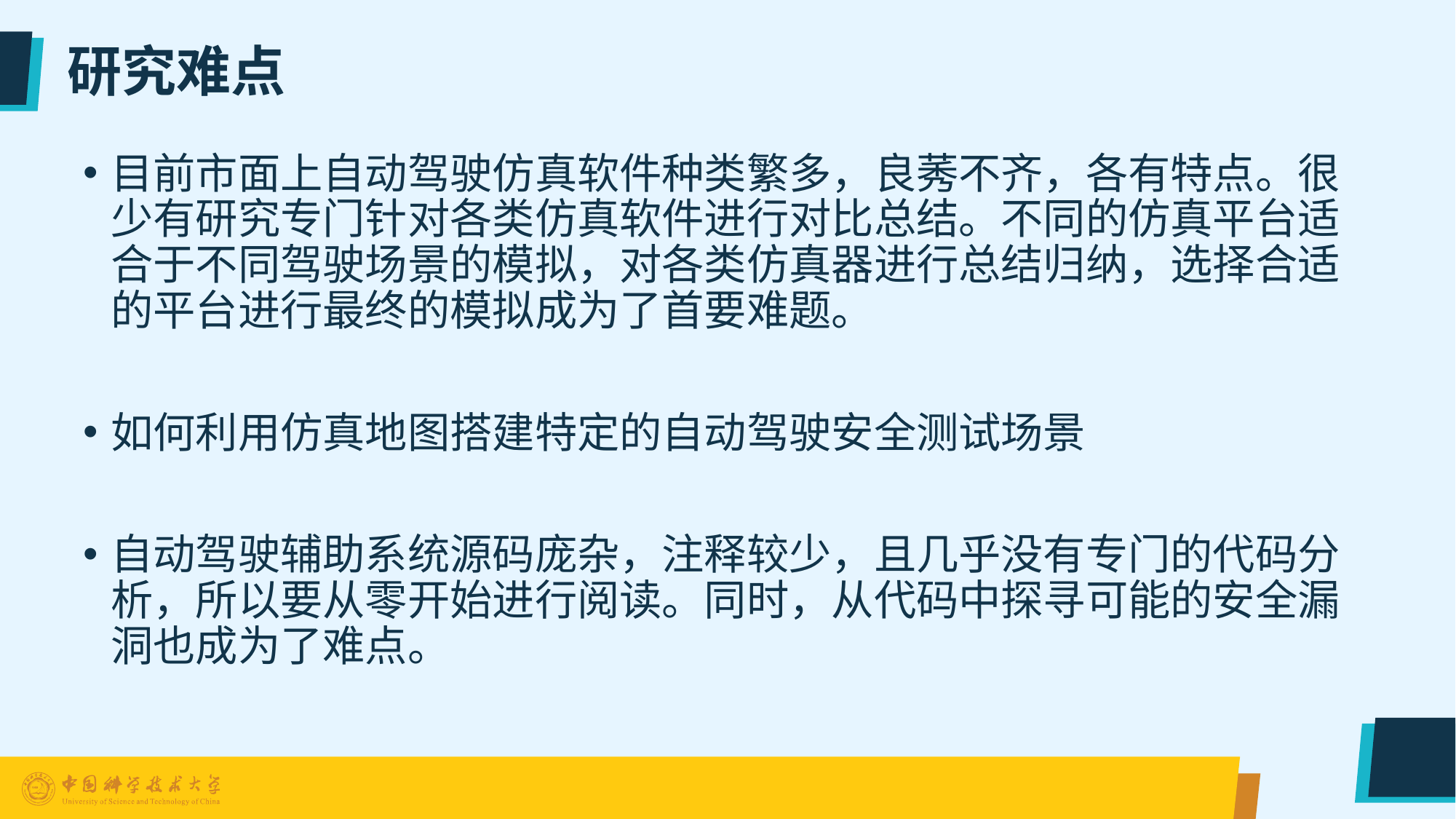

# 研究难点
目前市面上自动驾驶仿真软件种类繁多，良莠不齐，各有特点。很少有研究专门针对各类仿真软件进行对比总结。不同的仿真平台适合于不同驾驶场景的模拟，对各类仿真器进行总结归纳，选择合适的平台进行最终的模拟成为了首要难题。

如何利用仿真地图搭建特定的自动驾驶安全测试场景

自动驾驶辅助系统源码庞杂，注释较少，且几乎没有专门的代码分析，所以要从零开始进行阅读。同时，从代码中探寻可能的安全漏洞也成为了难点。

10